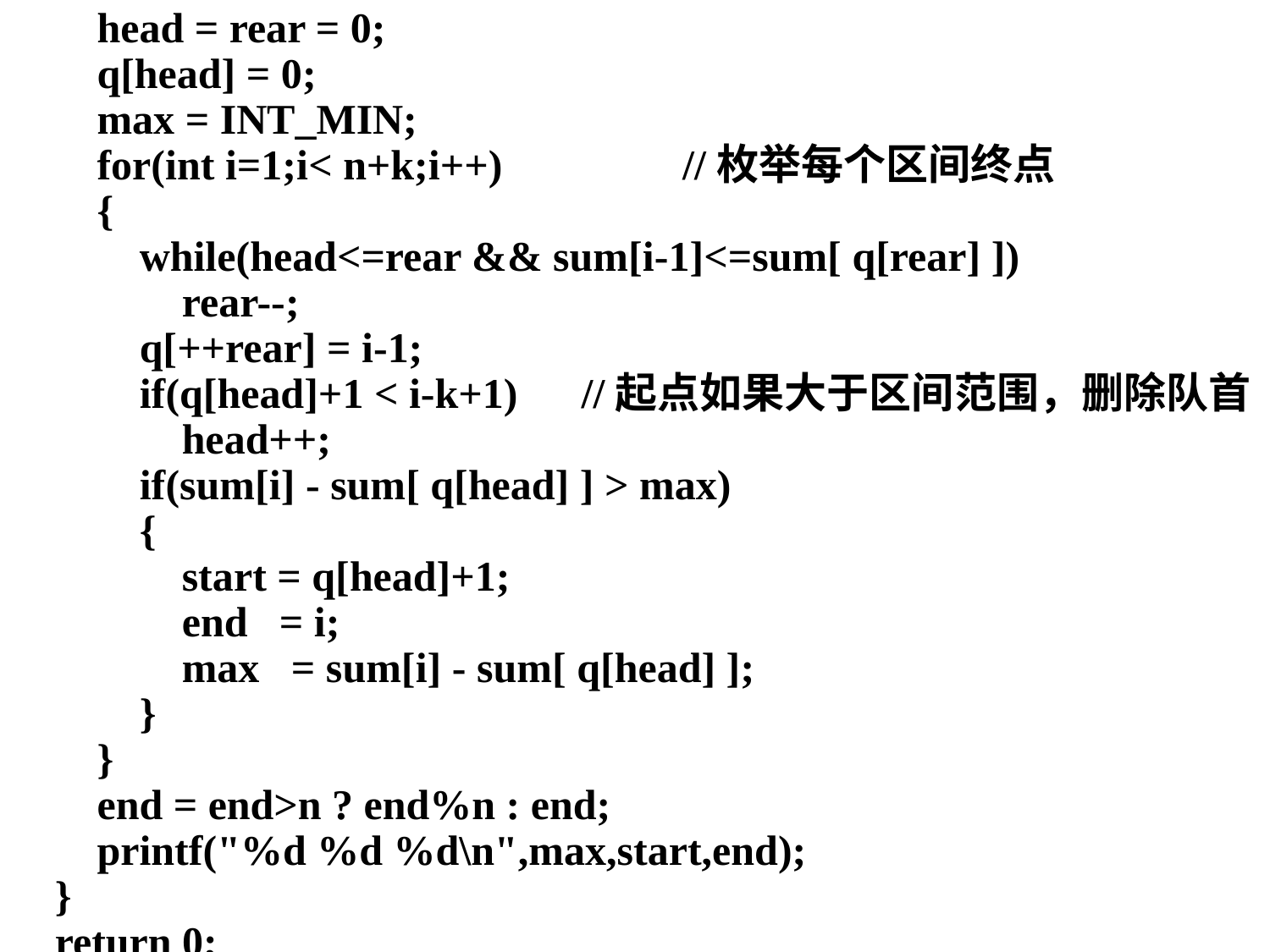

head = rear = 0;
        q[head] = 0;
        max = INT_MIN;
        for(int i=1;i< n+k;i++)                 //枚举每个区间终点
        {
            while(head<=rear && sum[i-1]<=sum[ q[rear] ])
                rear--;
            q[++rear] = i-1;
            if(q[head]+1 < i-k+1)      //起点如果大于区间范围，删除队首
                head++;
            if(sum[i] - sum[ q[head] ] > max)
            {
                start = q[head]+1;
                end   = i;
                max   = sum[i] - sum[ q[head] ];
            }
        }
        end = end>n ? end%n : end;
        printf("%d %d %d\n",max,start,end);
    }
    return 0;
}